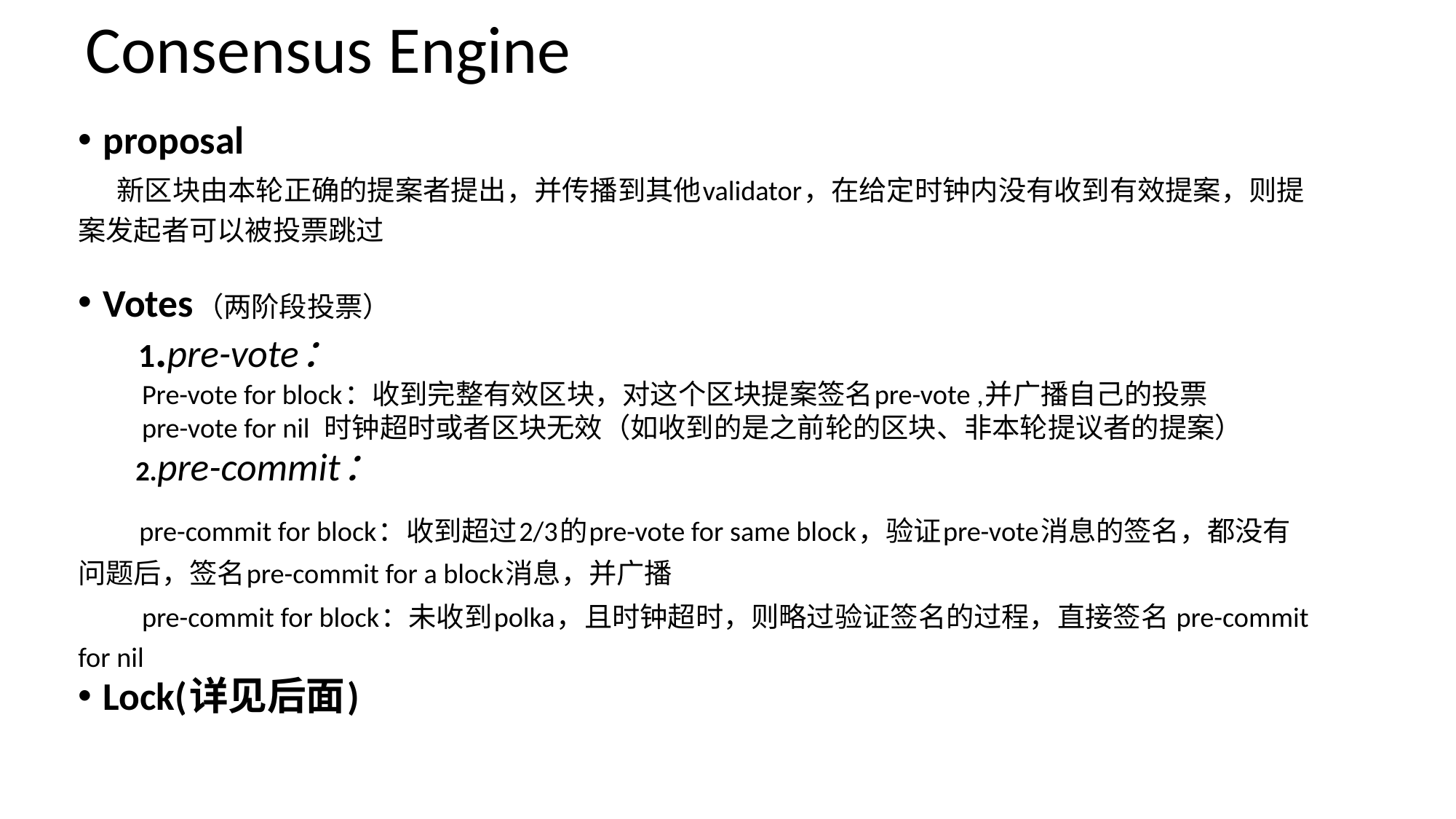

# Consensus Engine
proposal
      新区块由本轮正确的提案者提出，并传播到其他validator，在给定时钟内没有收到有效提案，则提案发起者可以被投票跳过

Votes（两阶段投票）
      1.pre-vote：
          Pre-vote for block：收到完整有效区块，对这个区块提案签名pre-vote ,并广播自己的投票
          pre-vote for nil  时钟超时或者区块无效（如收到的是之前轮的区块、非本轮提议者的提案）
         2.pre-commit：
       pre-commit for block：收到超过2/3的pre-vote for same block，验证pre-vote消息的签名，都没有问题后，签名pre-commit for a block消息，并广播
          pre-commit for block：未收到polka，且时钟超时，则略过验证签名的过程，直接签名 pre-commit for nil
Lock(详见后面)